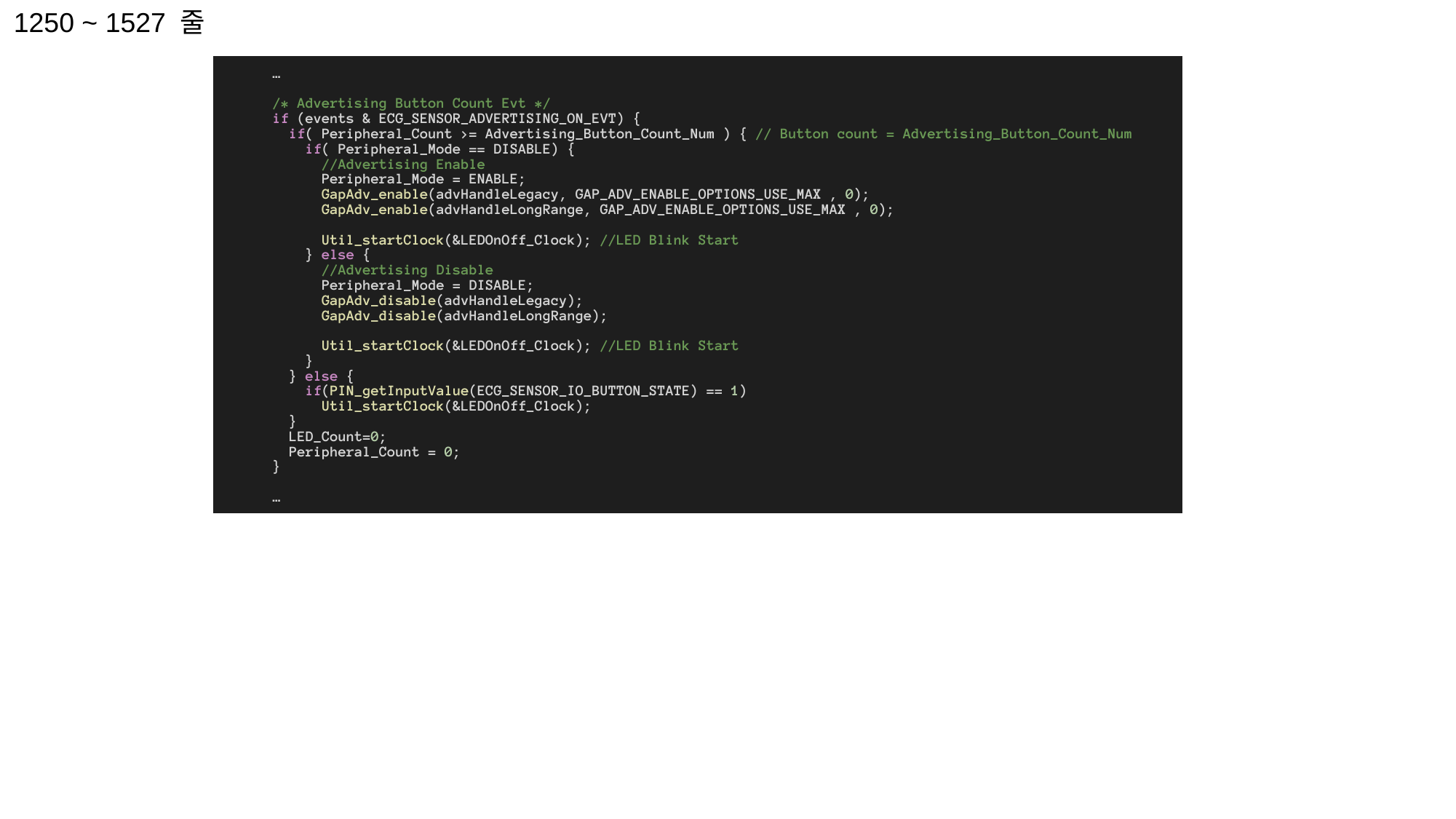

1250 ~ 1527 줄
| …       /\* Advertising Button Count Evt \*/       if (events & ECG\_SENSOR\_ADVERTISING\_ON\_EVT) {         if( Peripheral\_Count >= Advertising\_Button\_Count\_Num ) { // Button count = Advertising\_Button\_Count\_Num           if( Peripheral\_Mode == DISABLE) {             //Advertising Enable             Peripheral\_Mode = ENABLE;             GapAdv\_enable(advHandleLegacy, GAP\_ADV\_ENABLE\_OPTIONS\_USE\_MAX , 0);             GapAdv\_enable(advHandleLongRange, GAP\_ADV\_ENABLE\_OPTIONS\_USE\_MAX , 0);                          Util\_startClock(&LEDOnOff\_Clock); //LED Blink Start           } else {             //Advertising Disable             Peripheral\_Mode = DISABLE;             GapAdv\_disable(advHandleLegacy);             GapAdv\_disable(advHandleLongRange);                          Util\_startClock(&LEDOnOff\_Clock); //LED Blink Start           }         } else {           if(PIN\_getInputValue(ECG\_SENSOR\_IO\_BUTTON\_STATE) == 1)             Util\_startClock(&LEDOnOff\_Clock);         }         LED\_Count=0;         Peripheral\_Count = 0;       }              … |
| --- |